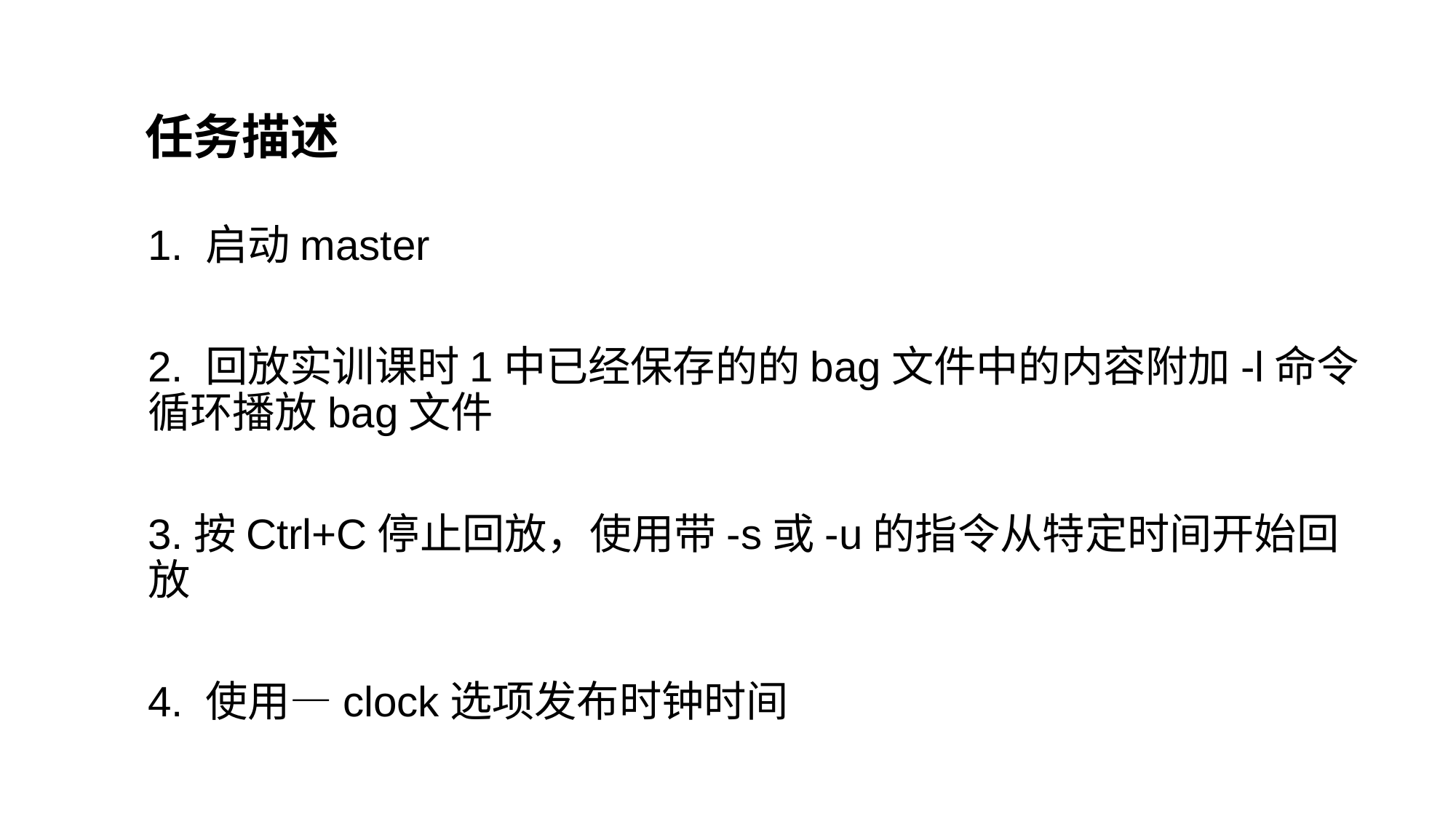

# 任务描述
1. 启动master

2. 回放实训课时1中已经保存的的bag文件中的内容附加-l命令循环播放bag文件

3.按Ctrl+C停止回放，使用带-s或-u的指令从特定时间开始回放

4. 使用—clock选项发布时钟时间